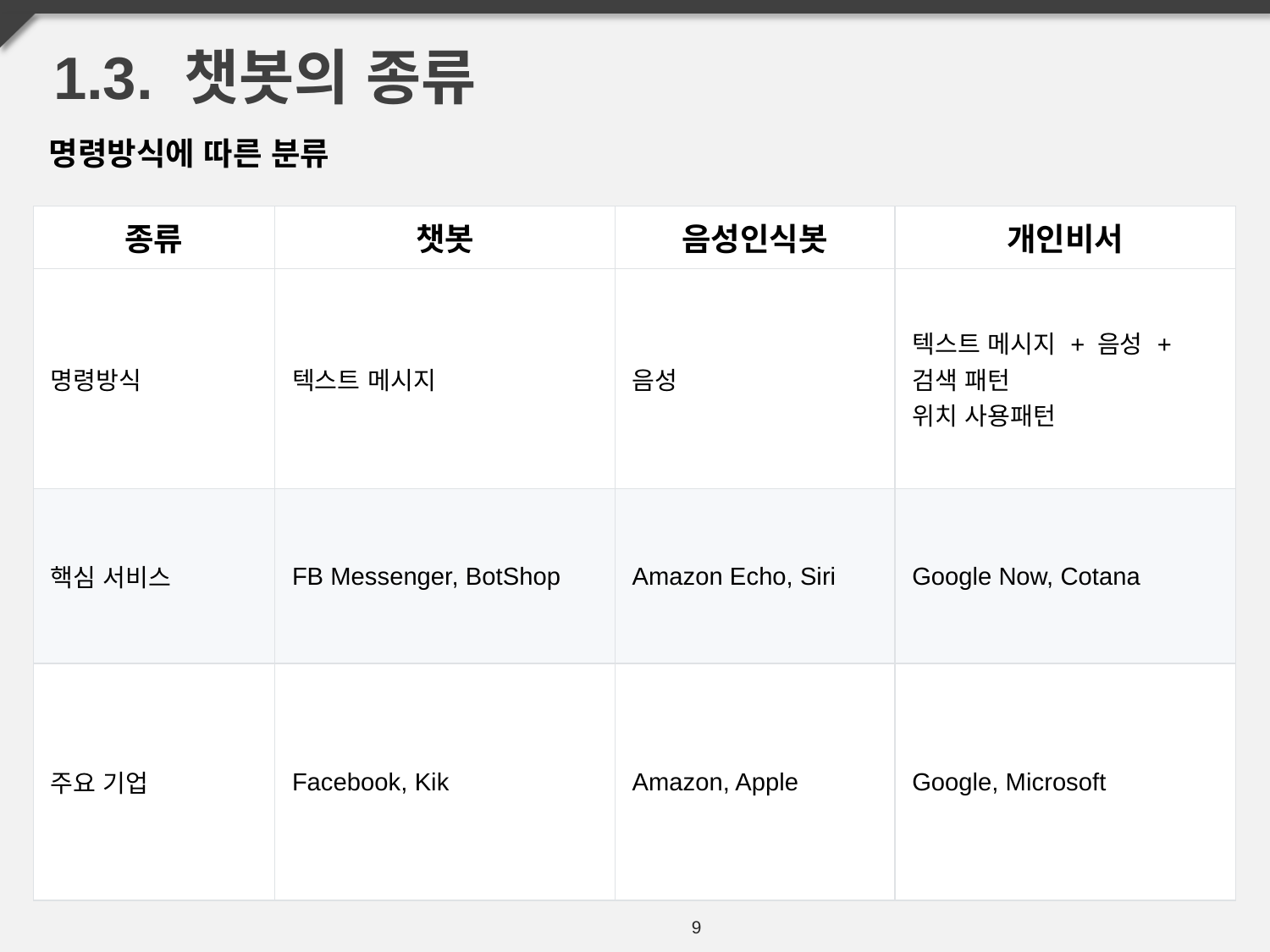

1.3. 챗봇의 종류
명령방식에 따른 분류
| 종류 | 챗봇 | 음성인식봇 | 개인비서 |
| --- | --- | --- | --- |
| 명령방식 | 텍스트 메시지 | 음성 | 텍스트 메시지 + 음성 + 검색 패턴 위치 사용패턴 |
| 핵심 서비스 | FB Messenger, BotShop | Amazon Echo, Siri | Google Now, Cotana |
| 주요 기업 | Facebook, Kik | Amazon, Apple | Google, Microsoft |
9